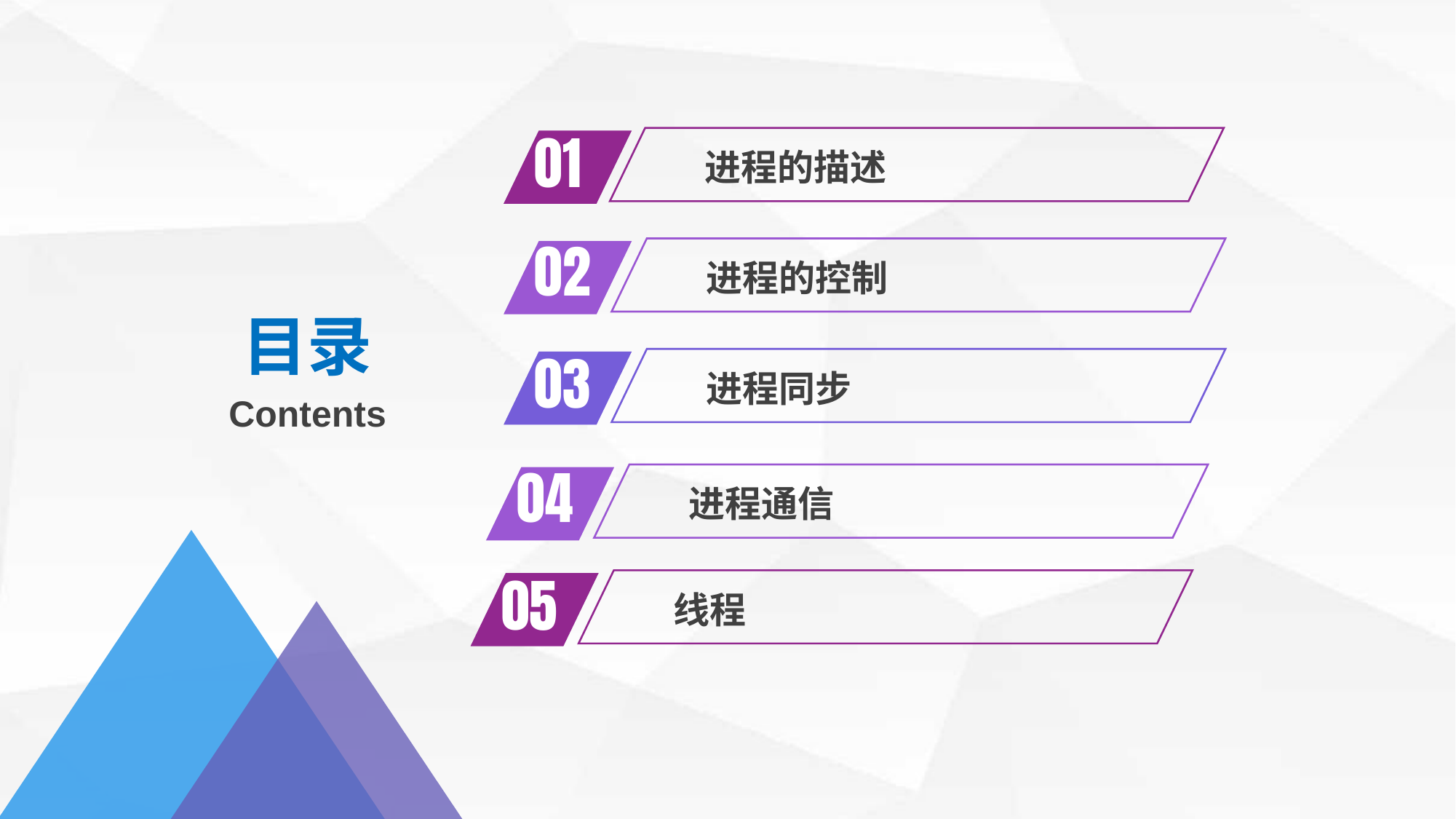

01

进程的描述
02

进程的控制
目录
Contents
03

进程同步
04

进程通信

05

线程